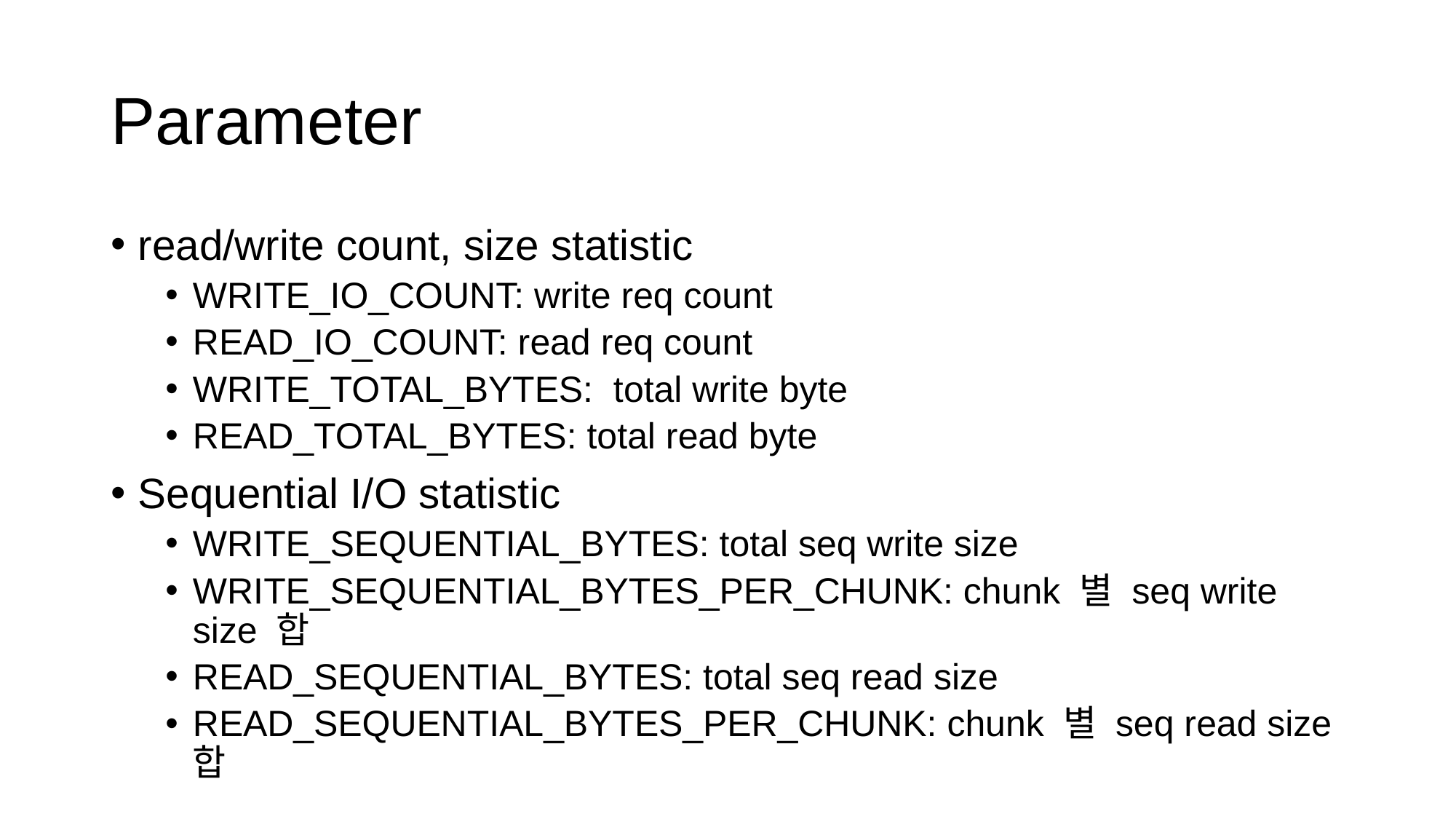

# Parameter
read/write count, size statistic
WRITE_IO_COUNT: write req count
READ_IO_COUNT: read req count
WRITE_TOTAL_BYTES:  total write byte
READ_TOTAL_BYTES: total read byte
Sequential I/O statistic
WRITE_SEQUENTIAL_BYTES: total seq write size
WRITE_SEQUENTIAL_BYTES_PER_CHUNK: chunk 별 seq write size 합
READ_SEQUENTIAL_BYTES: total seq read size
READ_SEQUENTIAL_BYTES_PER_CHUNK: chunk 별 seq read size 합